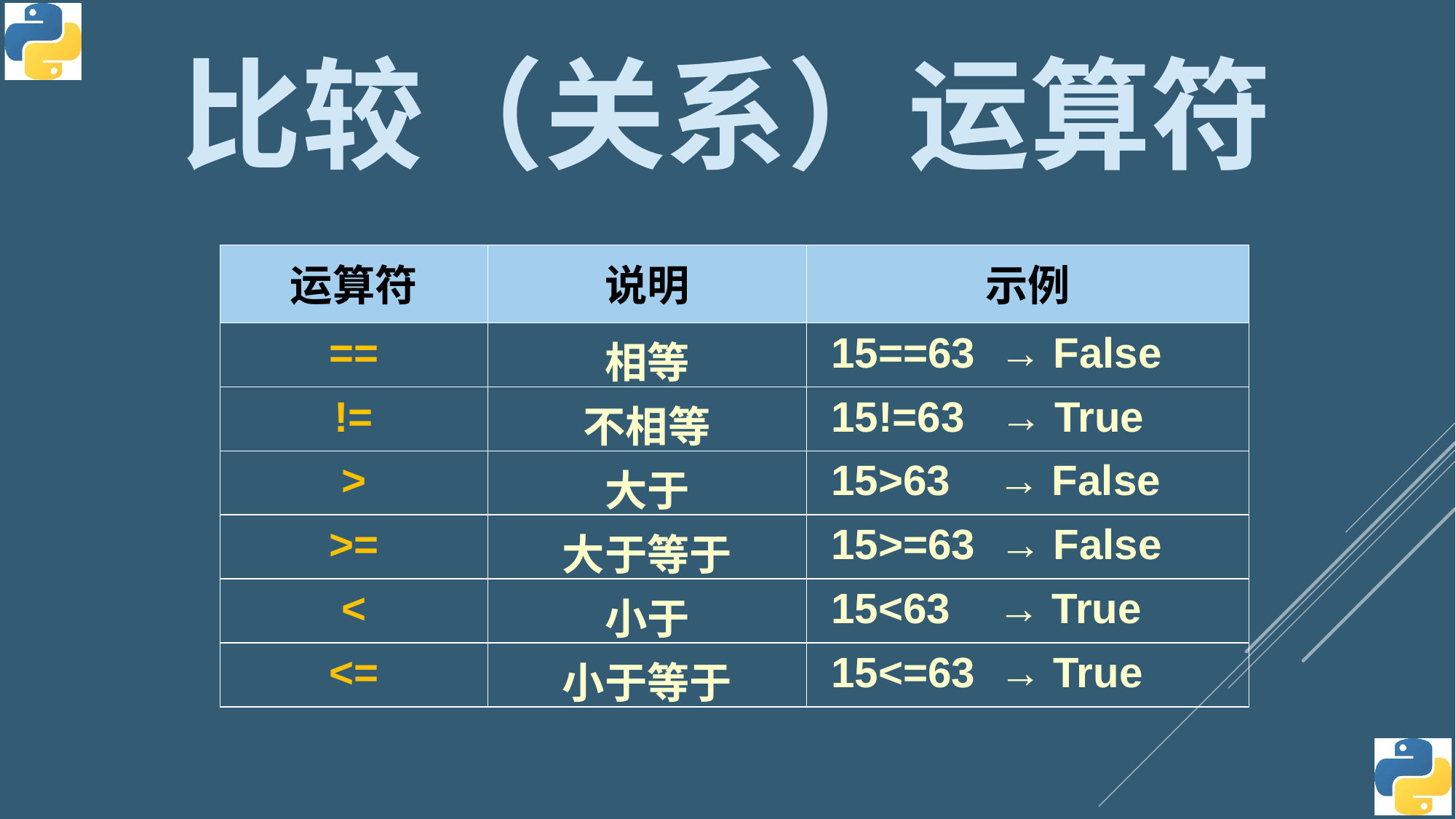

比较（关系）运算符
| 运算符 | 说明 | 示例 |
| --- | --- | --- |
| == | 相等 | 15==63 → False |
| != | 不相等 | 15!=63 → True |
| > | 大于 | 15>63 → False |
| >= | 大于等于 | 15>=63 → False |
| < | 小于 | 15<63 → True |
| <= | 小于等于 | 15<=63 → True |